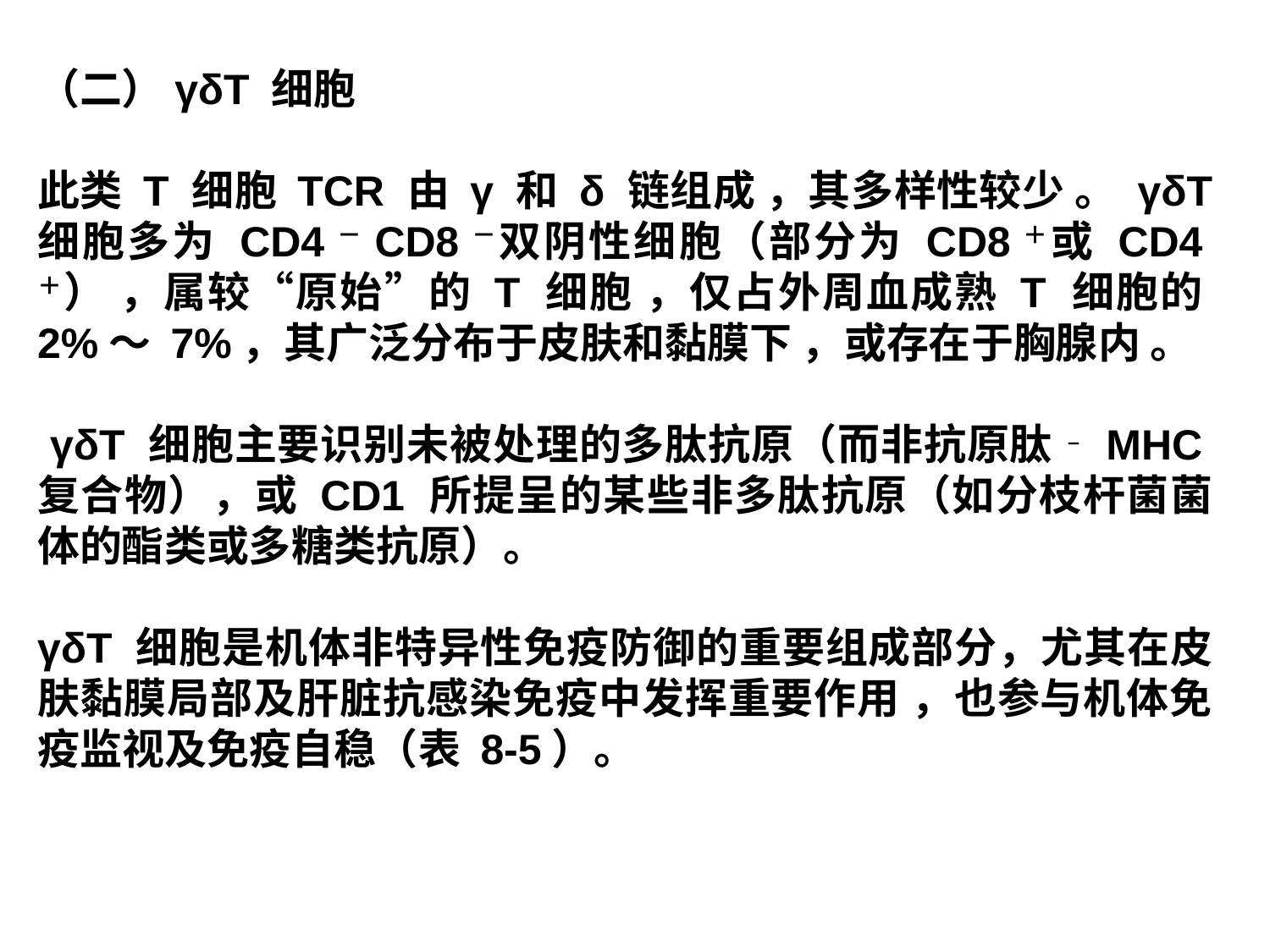

（二）γδT 细胞

此类 T 细胞 TCR 由 γ 和 δ 链组成 ，其多样性较少 。 γδT 细胞多为 CD4－CD8－双阴性细胞（部分为 CD8＋或 CD4＋） ，属较“原始”的 T 细胞 ，仅占外周血成熟 T 细胞的2%～ 7%，其广泛分布于皮肤和黏膜下 ，或存在于胸腺内 。

 γδT 细胞主要识别未被处理的多肽抗原（而非抗原肽‐MHC复合物），或 CD1 所提呈的某些非多肽抗原（如分枝杆菌菌体的酯类或多糖类抗原）。

γδT 细胞是机体非特异性免疫防御的重要组成部分，尤其在皮肤黏膜局部及肝脏抗感染免疫中发挥重要作用 ，也参与机体免疫监视及免疫自稳（表 8-5）。